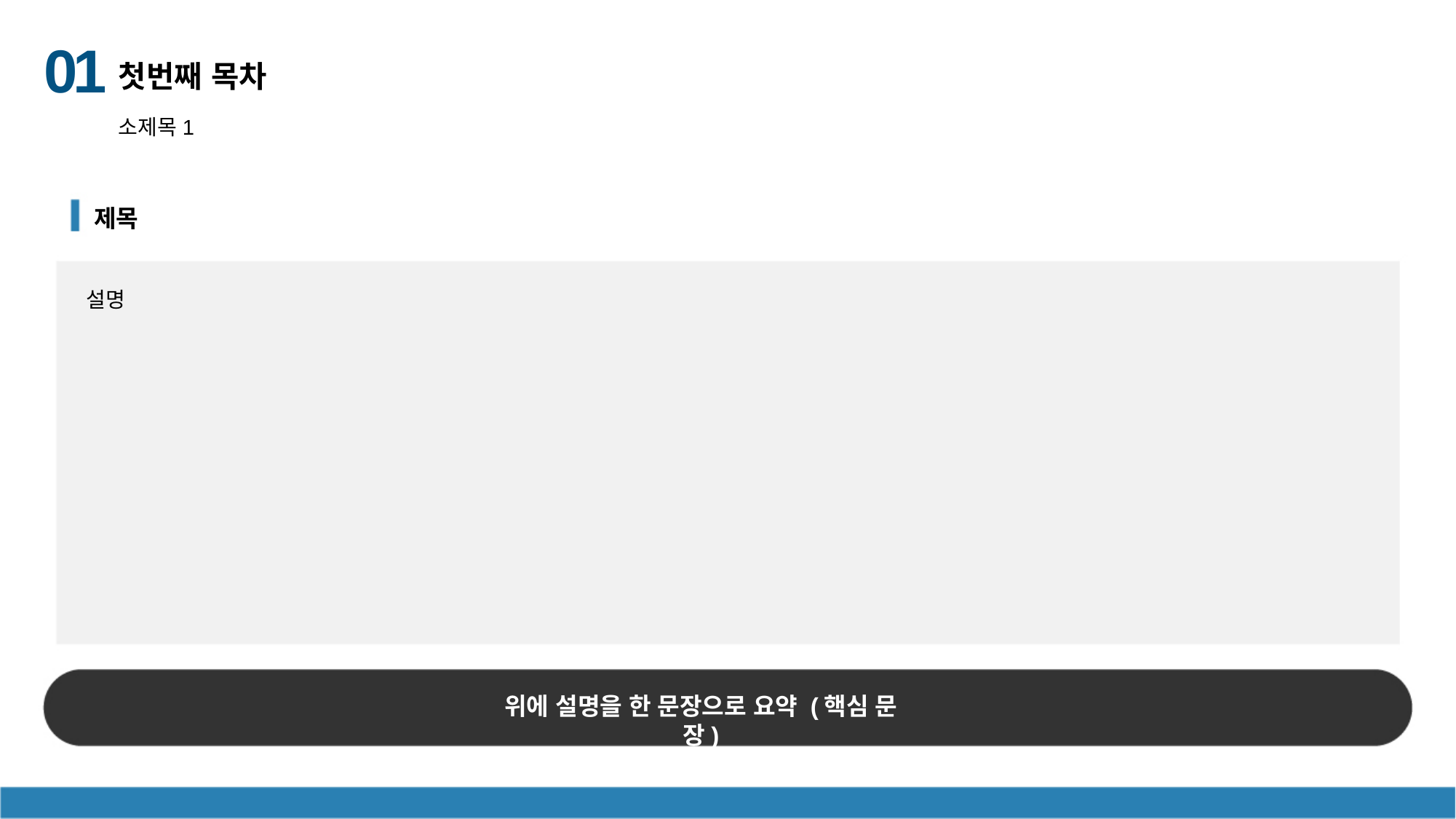

01
첫번째 목차
소제목1
제목
설명
위에 설명을 한 문장으로 요약 (핵심 문장)